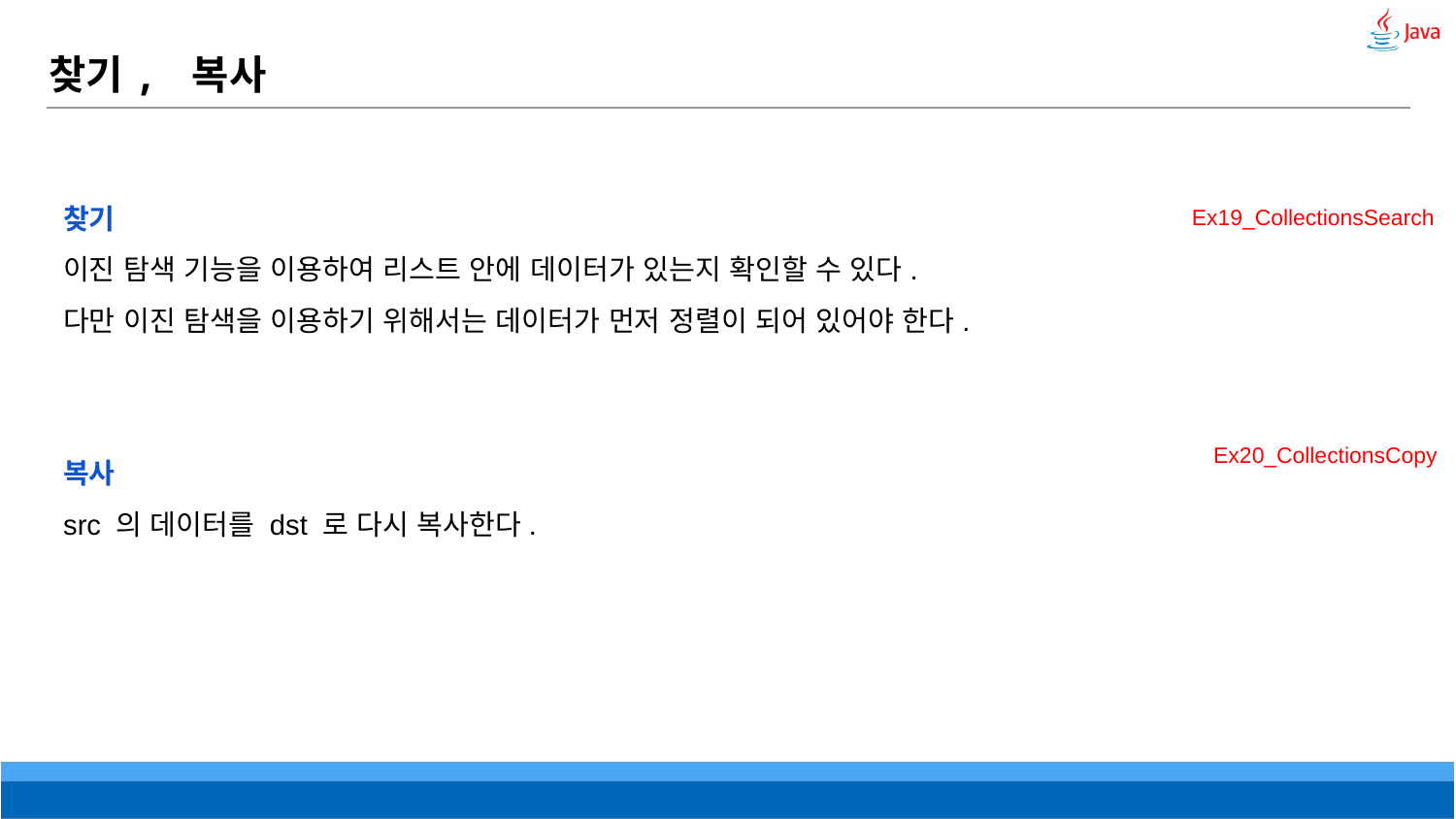

# 찾기, 복사
찾기
이진 탐색 기능을 이용하여 리스트 안에 데이터가 있는지 확인할 수 있다.
다만 이진 탐색을 이용하기 위해서는 데이터가 먼저 정렬이 되어 있어야 한다.

복사
src 의 데이터를 dst 로 다시 복사한다.
Ex19_CollectionsSearch
Ex20_CollectionsCopy